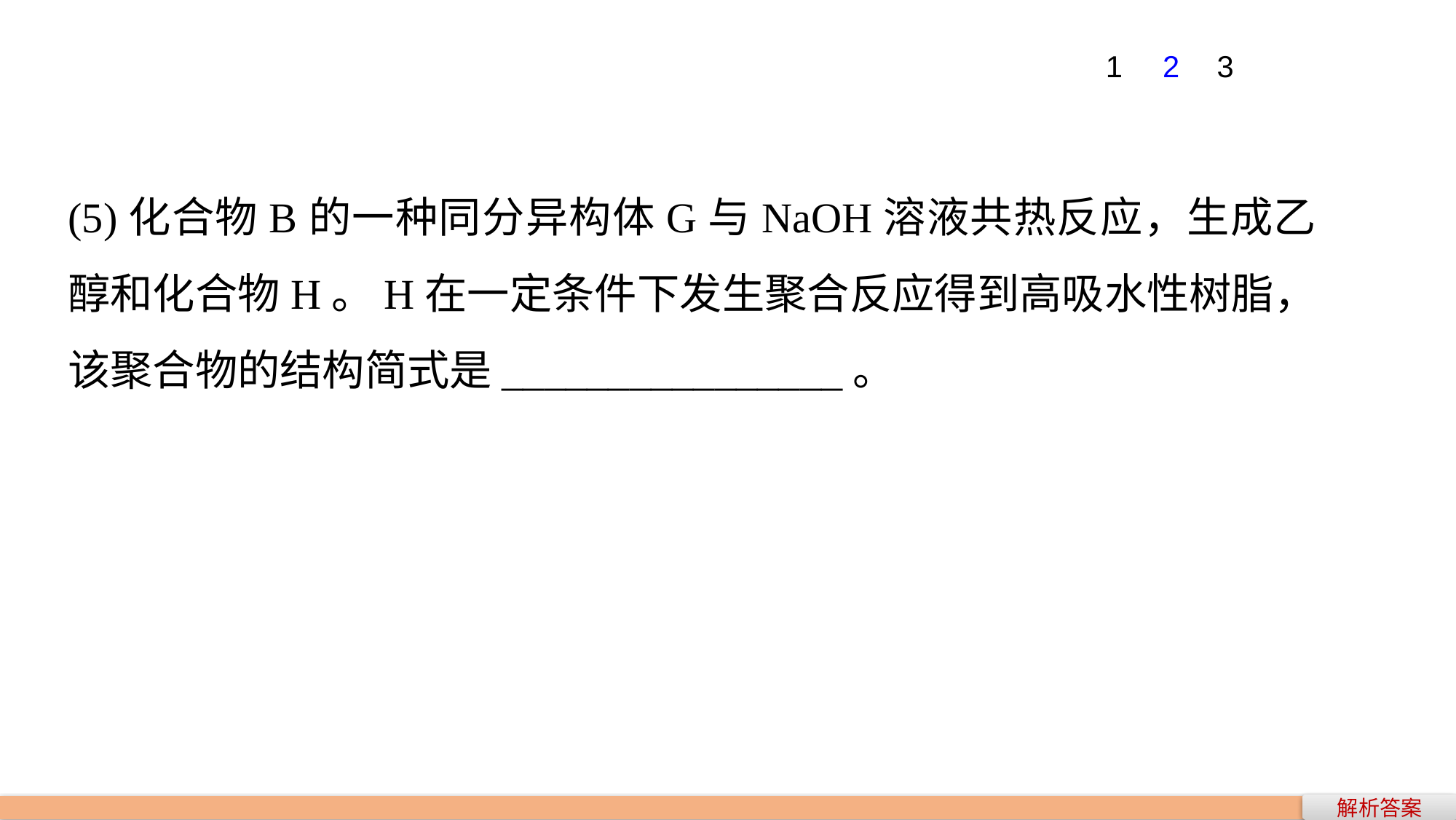

1
2
3
(5)化合物B的一种同分异构体G与NaOH溶液共热反应，生成乙醇和化合物H。H在一定条件下发生聚合反应得到高吸水性树脂，该聚合物的结构简式是________________。
解析答案